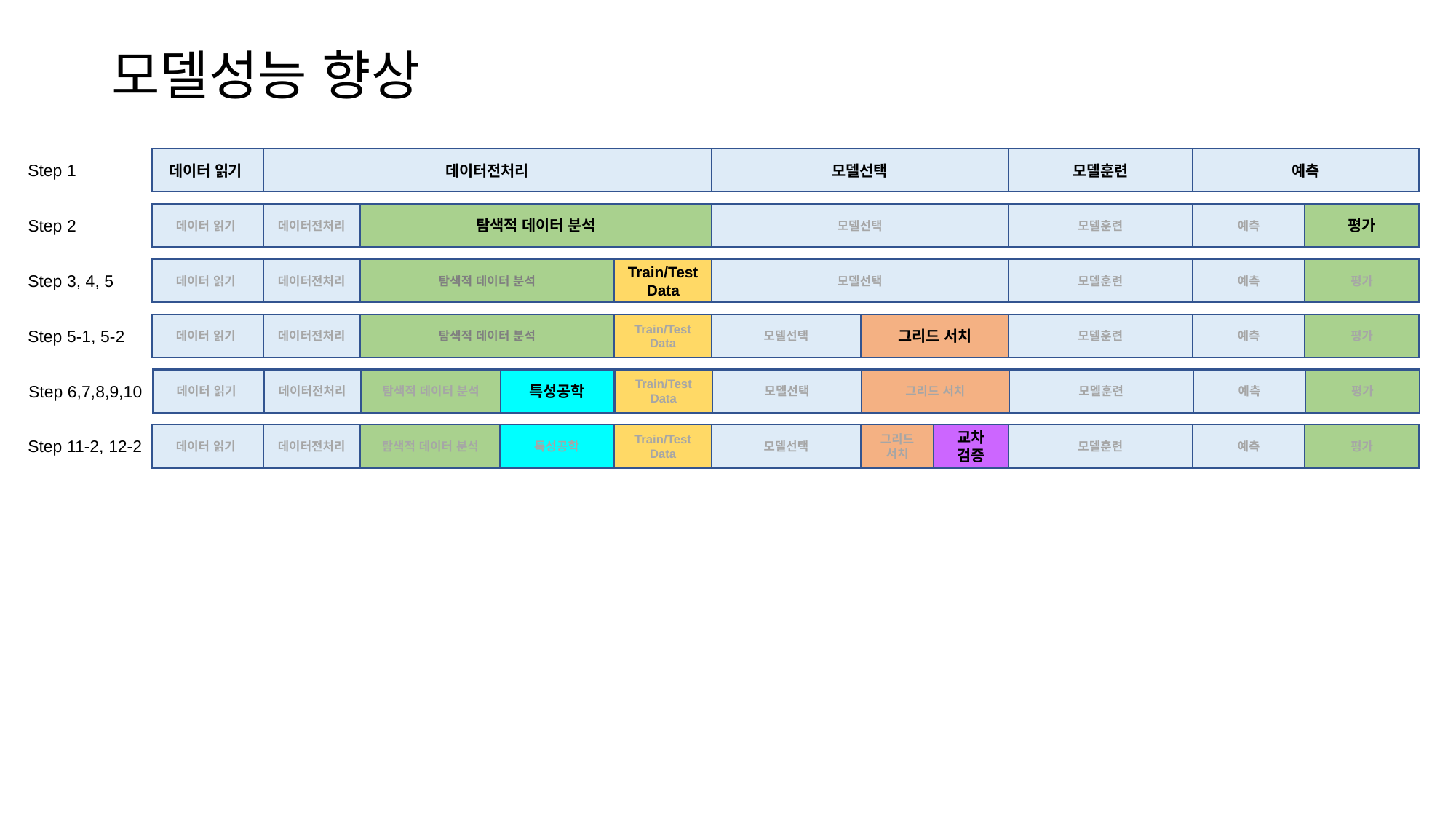

# 모델성능 향상
데이터 읽기
데이터전처리
모델선택
모델훈련
예측
Step 1
데이터 읽기
데이터전처리
탐색적 데이터 분석
모델선택
모델훈련
예측
평가
Step 2
데이터 읽기
데이터전처리
탐색적 데이터 분석
Train/Test
Data
모델선택
모델훈련
예측
평가
Step 3, 4, 5
그리드 서치
데이터 읽기
데이터전처리
탐색적 데이터 분석
Train/Test
Data
모델선택
모델훈련
예측
평가
Step 5-1, 5-2
특성공학
그리드 서치
데이터 읽기
데이터전처리
탐색적 데이터 분석
Train/Test
Data
모델선택
모델훈련
예측
평가
Step 6,7,8,9,10
교차
검증
특성공학
그리드 서치
데이터 읽기
데이터전처리
탐색적 데이터 분석
Train/Test
Data
모델선택
모델훈련
예측
평가
Step 11-2, 12-2